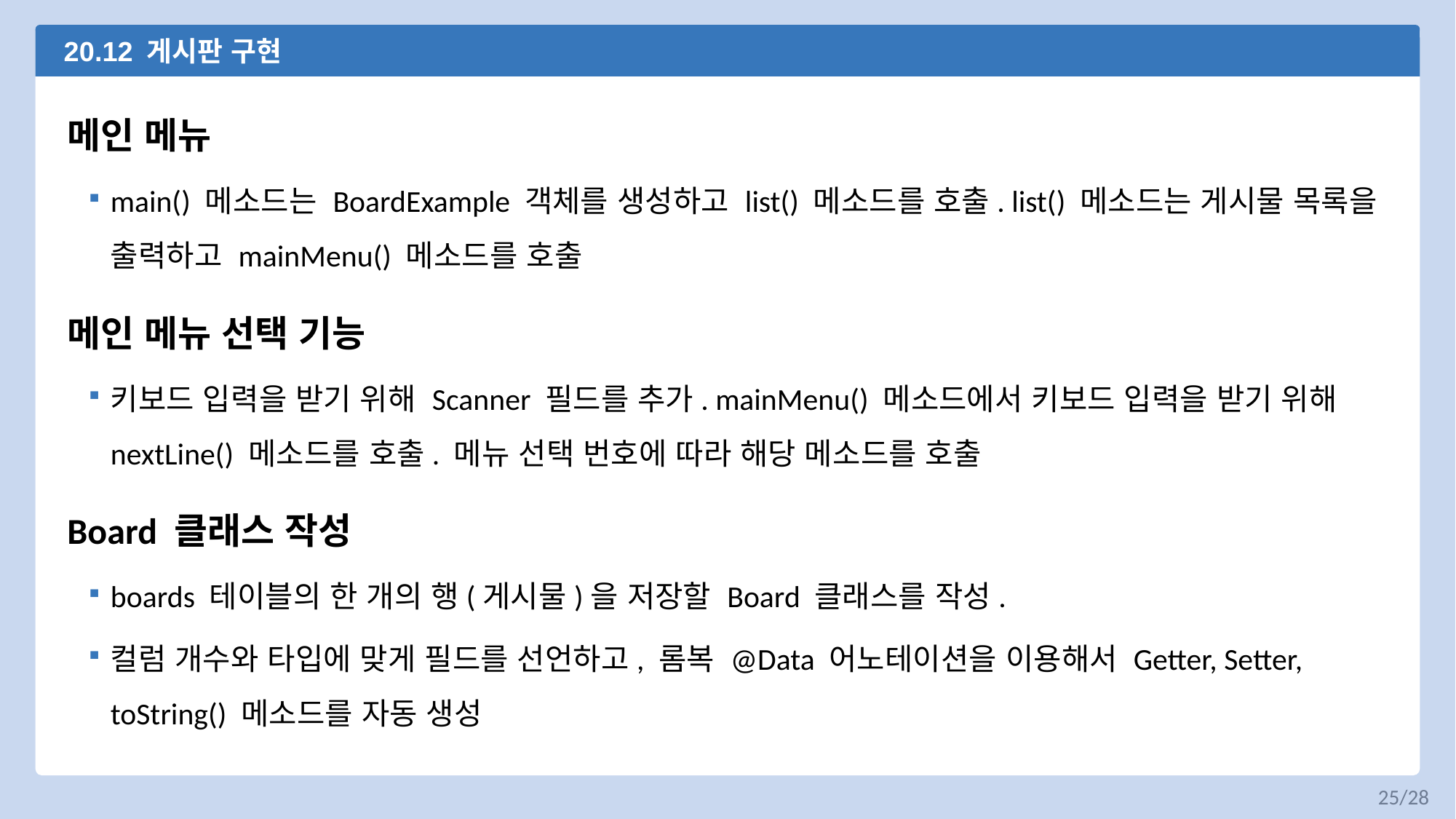

# 20.12 게시판 구현
메인 메뉴
main() 메소드는 BoardExample 객체를 생성하고 list() 메소드를 호출. list() 메소드는 게시물 목록을 출력하고 mainMenu() 메소드를 호출
메인 메뉴 선택 기능
키보드 입력을 받기 위해 Scanner 필드를 추가. mainMenu() 메소드에서 키보드 입력을 받기 위해 nextLine() 메소드를 호출. 메뉴 선택 번호에 따라 해당 메소드를 호출
Board 클래스 작성
boards 테이블의 한 개의 행(게시물)을 저장할 Board 클래스를 작성.
컬럼 개수와 타입에 맞게 필드를 선언하고, 롬복 @Data 어노테이션을 이용해서 Getter, Setter, toString() 메소드를 자동 생성